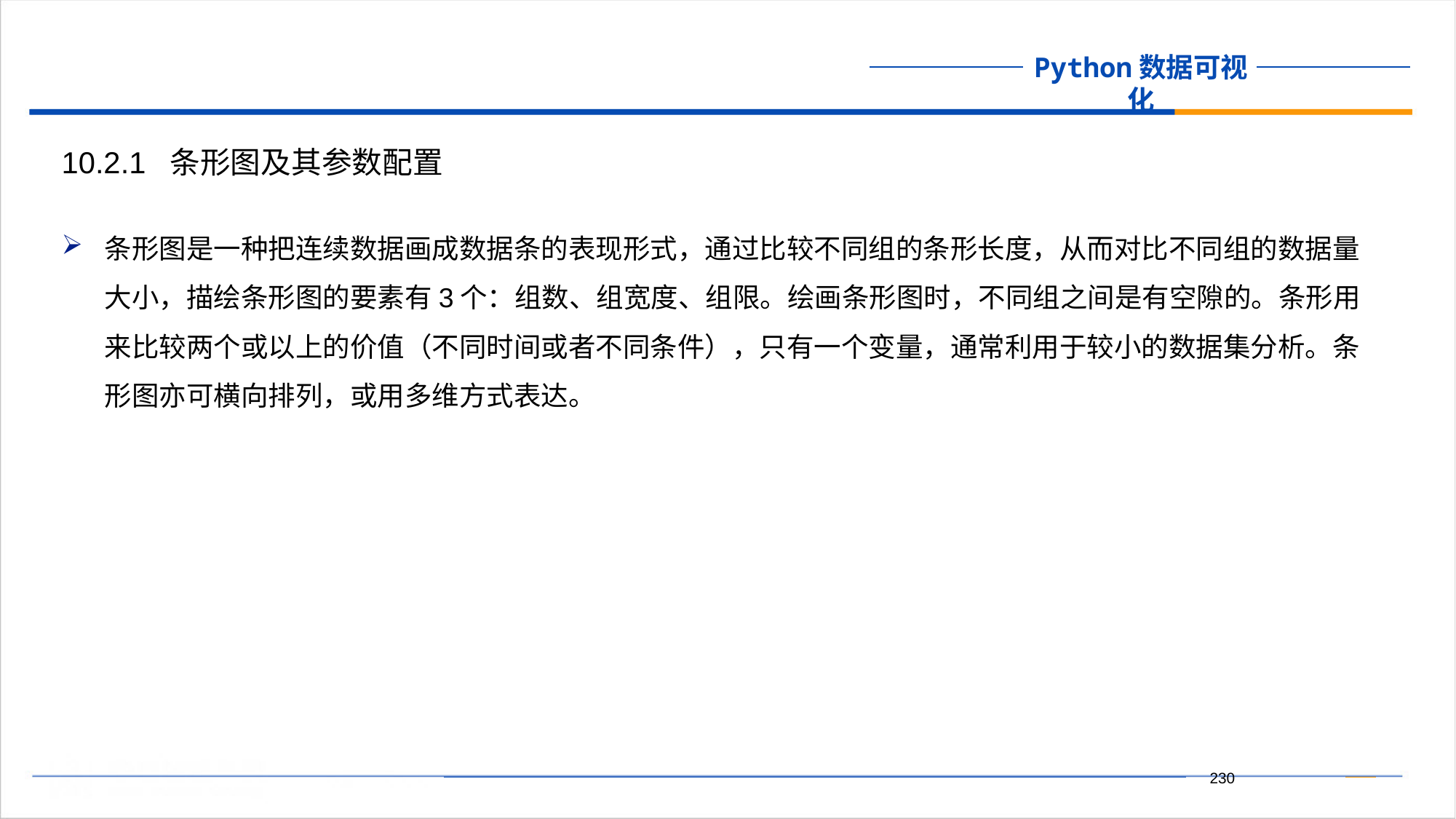

10.2.1  条形图及其参数配置
条形图是一种把连续数据画成数据条的表现形式，通过比较不同组的条形长度，从而对比不同组的数据量大小，描绘条形图的要素有3个：组数、组宽度、组限。绘画条形图时，不同组之间是有空隙的。条形用来比较两个或以上的价值（不同时间或者不同条件），只有一个变量，通常利用于较小的数据集分析。条形图亦可横向排列，或用多维方式表达。